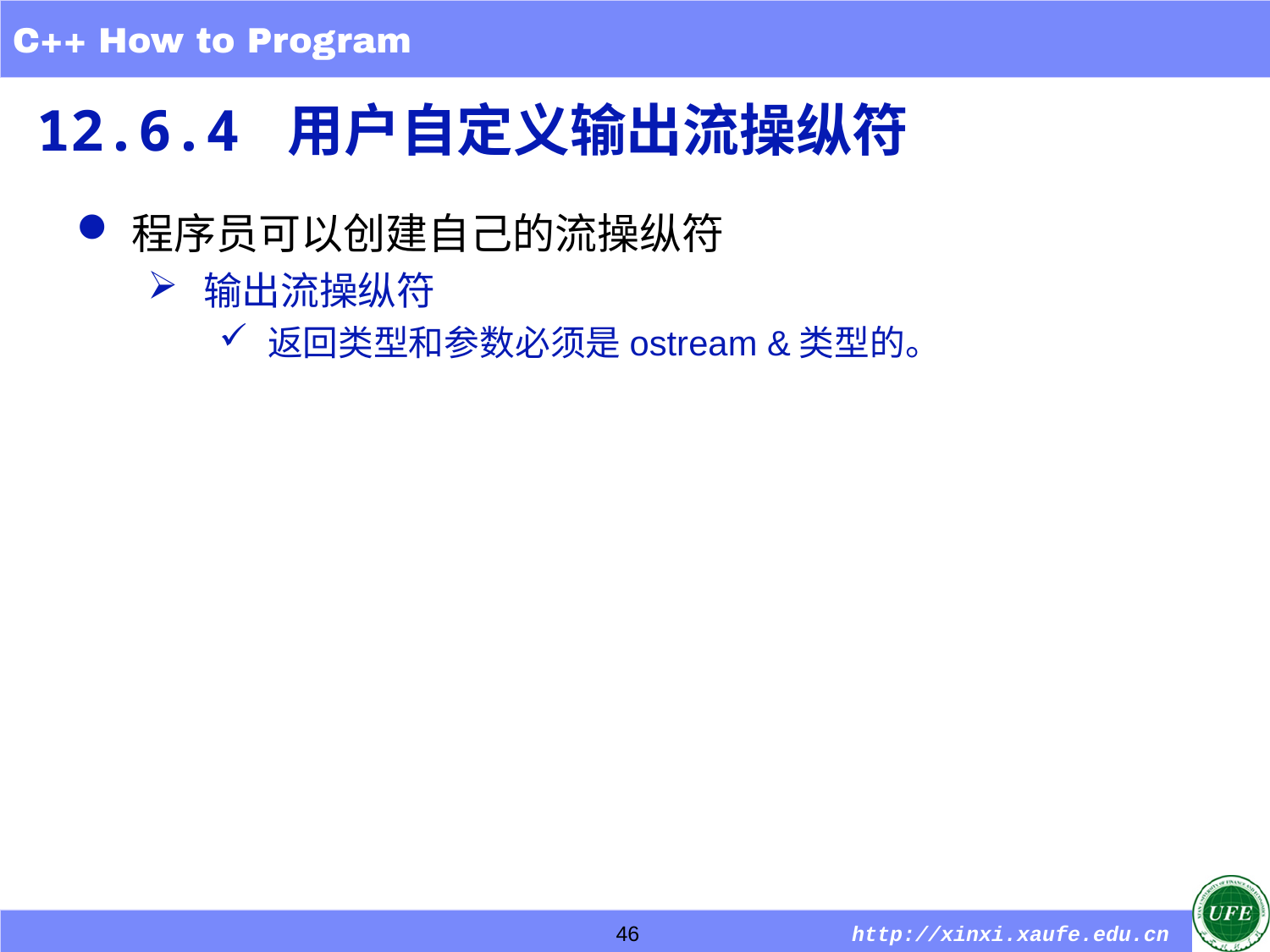

# 12.6.4 用户自定义输出流操纵符
程序员可以创建自己的流操纵符
输出流操纵符
返回类型和参数必须是ostream &类型的。
46